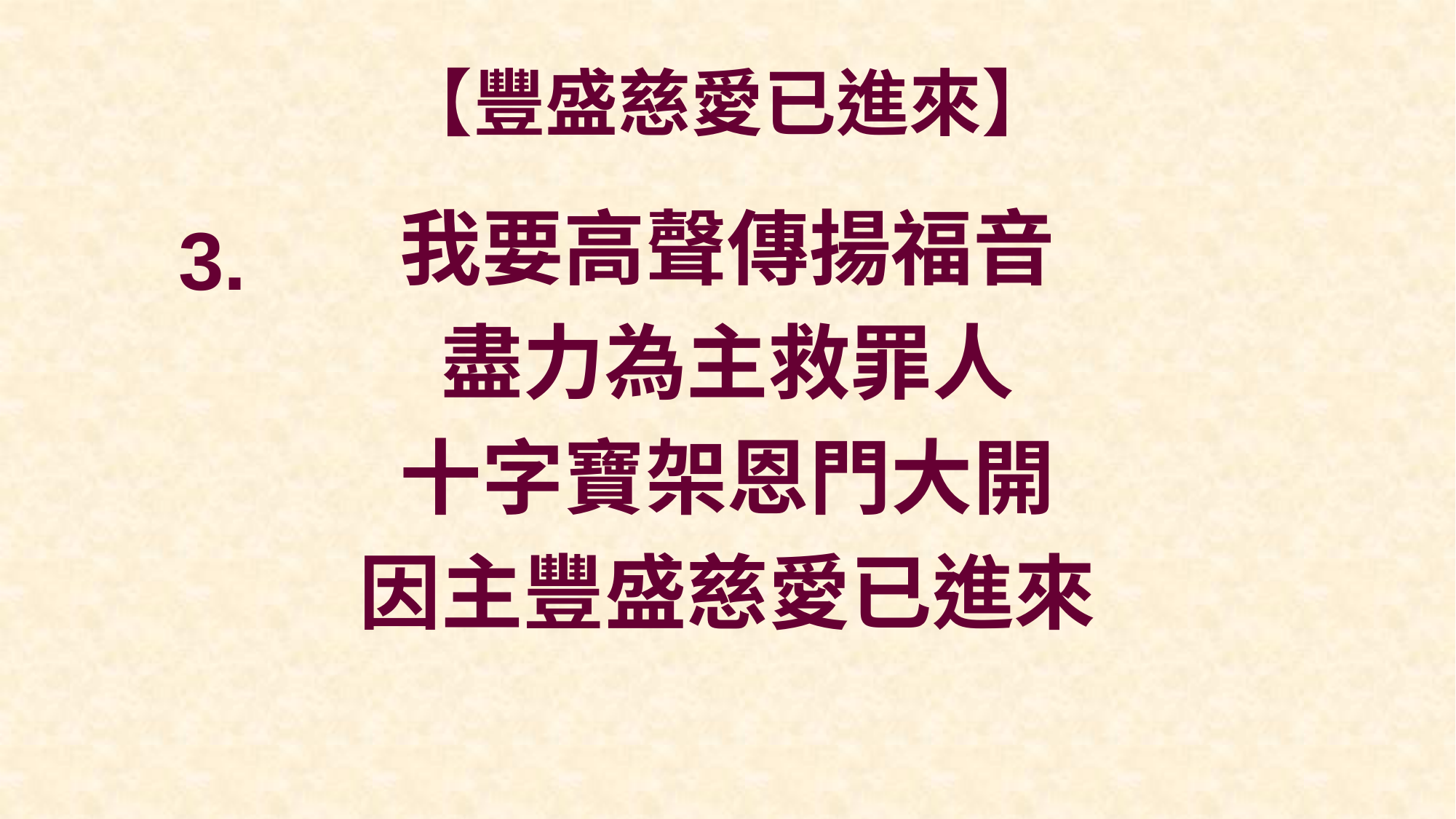

# 【豐盛慈愛已進來】
我要高聲傳揚福音
盡力為主救罪人
十字寶架恩門大開
因主豐盛慈愛已進來
3.